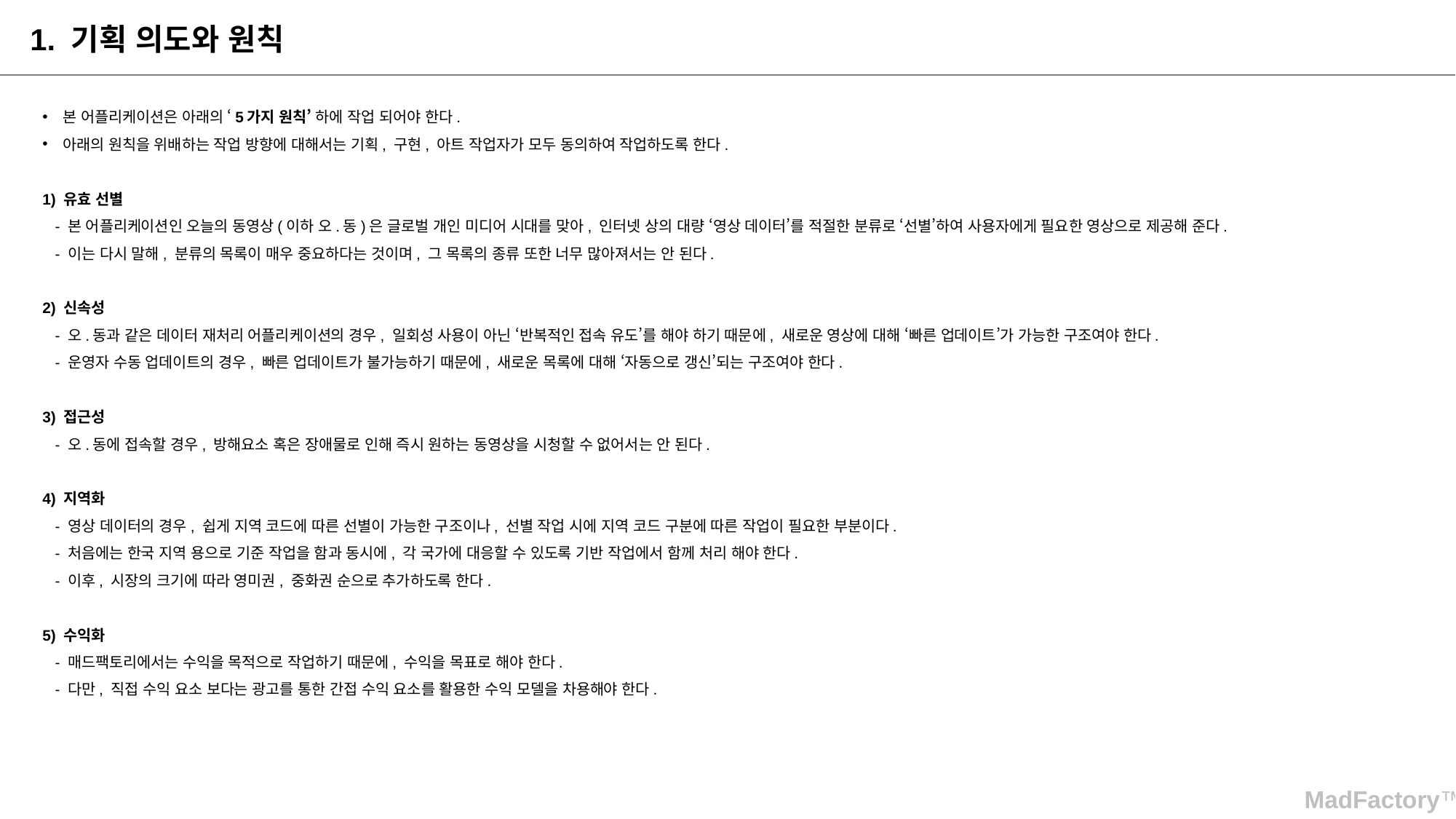

1. 기획 의도와 원칙
본 어플리케이션은 아래의 ‘5가지 원칙’ 하에 작업 되어야 한다.
아래의 원칙을 위배하는 작업 방향에 대해서는 기획, 구현, 아트 작업자가 모두 동의하여 작업하도록 한다.

1) 유효 선별
   - 본 어플리케이션인 오늘의 동영상(이하 오.동)은 글로벌 개인 미디어 시대를 맞아, 인터넷 상의 대량 ‘영상 데이터’를 적절한 분류로 ‘선별’하여 사용자에게 필요한 영상으로 제공해 준다.
   - 이는 다시 말해, 분류의 목록이 매우 중요하다는 것이며, 그 목록의 종류 또한 너무 많아져서는 안 된다.

2) 신속성
   - 오.동과 같은 데이터 재처리 어플리케이션의 경우, 일회성 사용이 아닌 ‘반복적인 접속 유도’를 해야 하기 때문에, 새로운 영상에 대해 ‘빠른 업데이트’가 가능한 구조여야 한다.
   - 운영자 수동 업데이트의 경우, 빠른 업데이트가 불가능하기 때문에, 새로운 목록에 대해 ‘자동으로 갱신’되는 구조여야 한다.

3) 접근성
   - 오.동에 접속할 경우, 방해요소 혹은 장애물로 인해 즉시 원하는 동영상을 시청할 수 없어서는 안 된다.

4) 지역화
   - 영상 데이터의 경우, 쉽게 지역 코드에 따른 선별이 가능한 구조이나, 선별 작업 시에 지역 코드 구분에 따른 작업이 필요한 부분이다.
   - 처음에는 한국 지역 용으로 기준 작업을 함과 동시에, 각 국가에 대응할 수 있도록 기반 작업에서 함께 처리 해야 한다.
   - 이후, 시장의 크기에 따라 영미권, 중화권 순으로 추가하도록 한다.

5) 수익화
   - 매드팩토리에서는 수익을 목적으로 작업하기 때문에, 수익을 목표로 해야 한다.
   - 다만, 직접 수익 요소 보다는 광고를 통한 간접 수익 요소를 활용한 수익 모델을 차용해야 한다.

MadFactory™